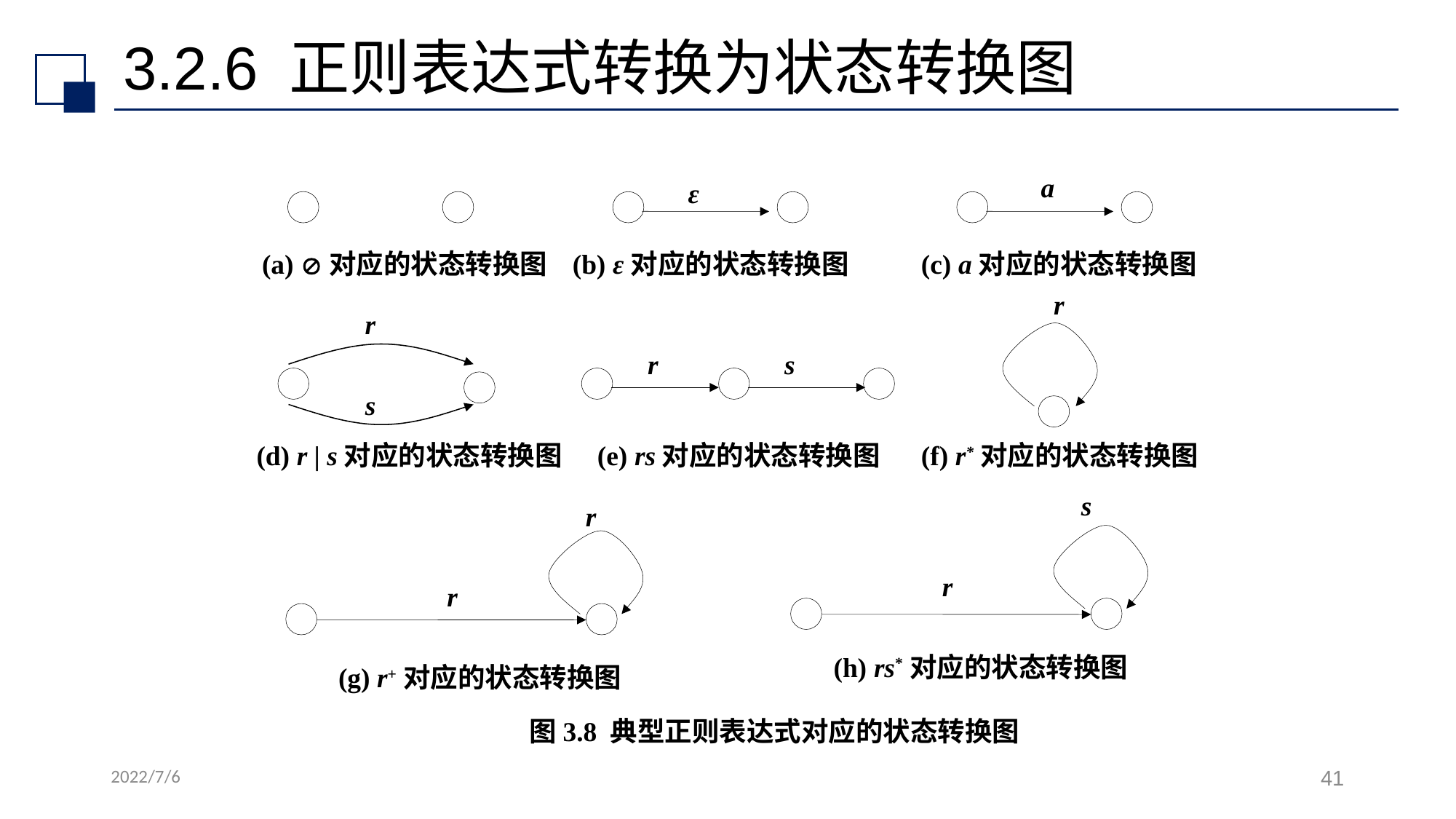

# 3.2.6 正则表达式转换为状态转换图

a
ε

(a) ∅对应的状态转换图
 (b) ε对应的状态转换图
 (c) a对应的状态转换图
r
r

r
s

s

 (d) r | s对应的状态转换图
 (e) rs对应的状态转换图
 (f) r*对应的状态转换图
s
r

r
r

 (h) rs*对应的状态转换图
 (g) r+对应的状态转换图
 图3.8 典型正则表达式对应的状态转换图

2022/7/6
41